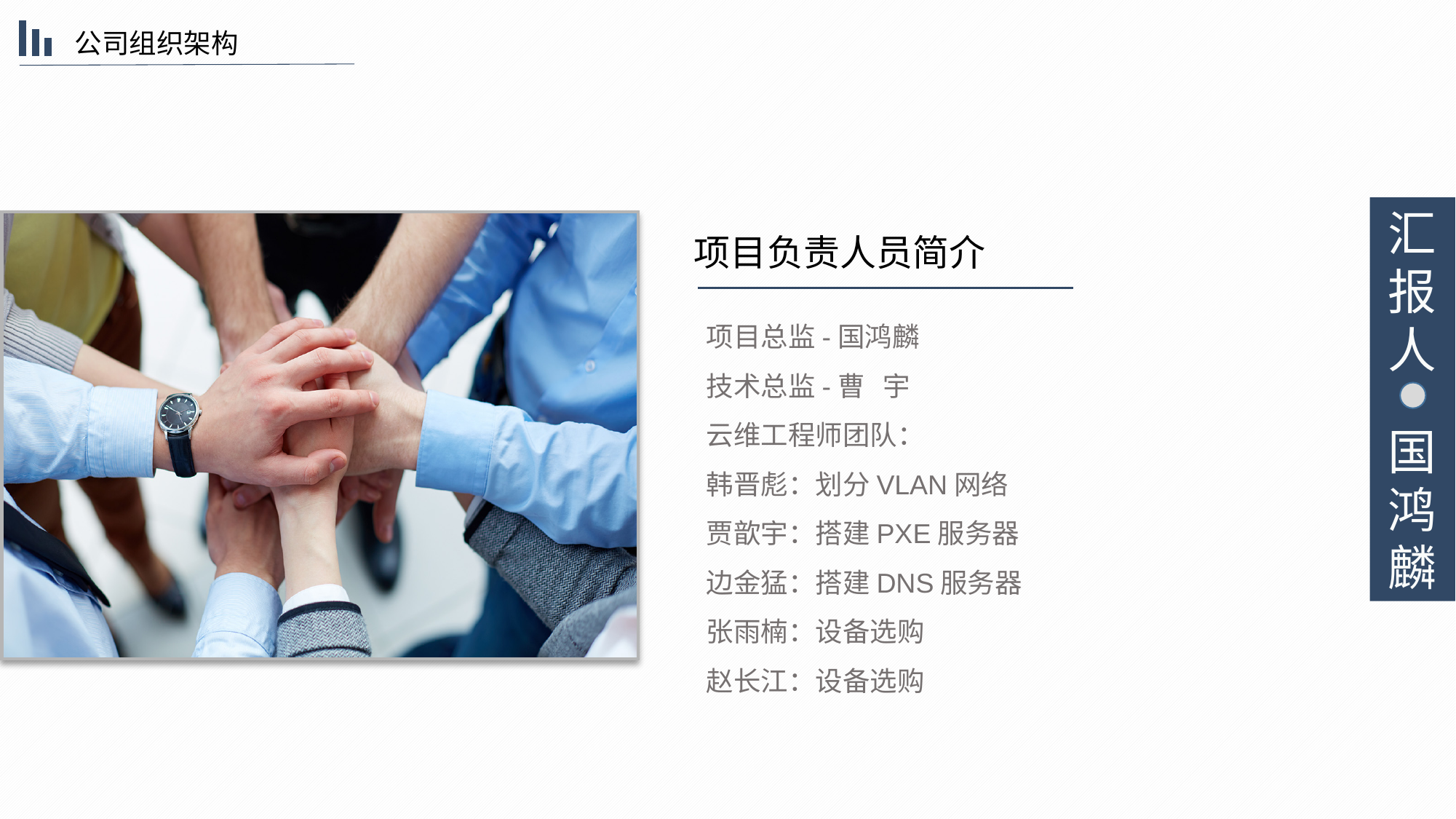

公司组织架构

汇报
人

国鸿麟

项目负责人员简介
项目总监-国鸿麟
技术总监-曹   宇
云维工程师团队：
韩晋彪：划分VLAN网络
贾歆宇：搭建PXE服务器
边金猛：搭建DNS服务器
张雨楠：设备选购
赵长江：设备选购